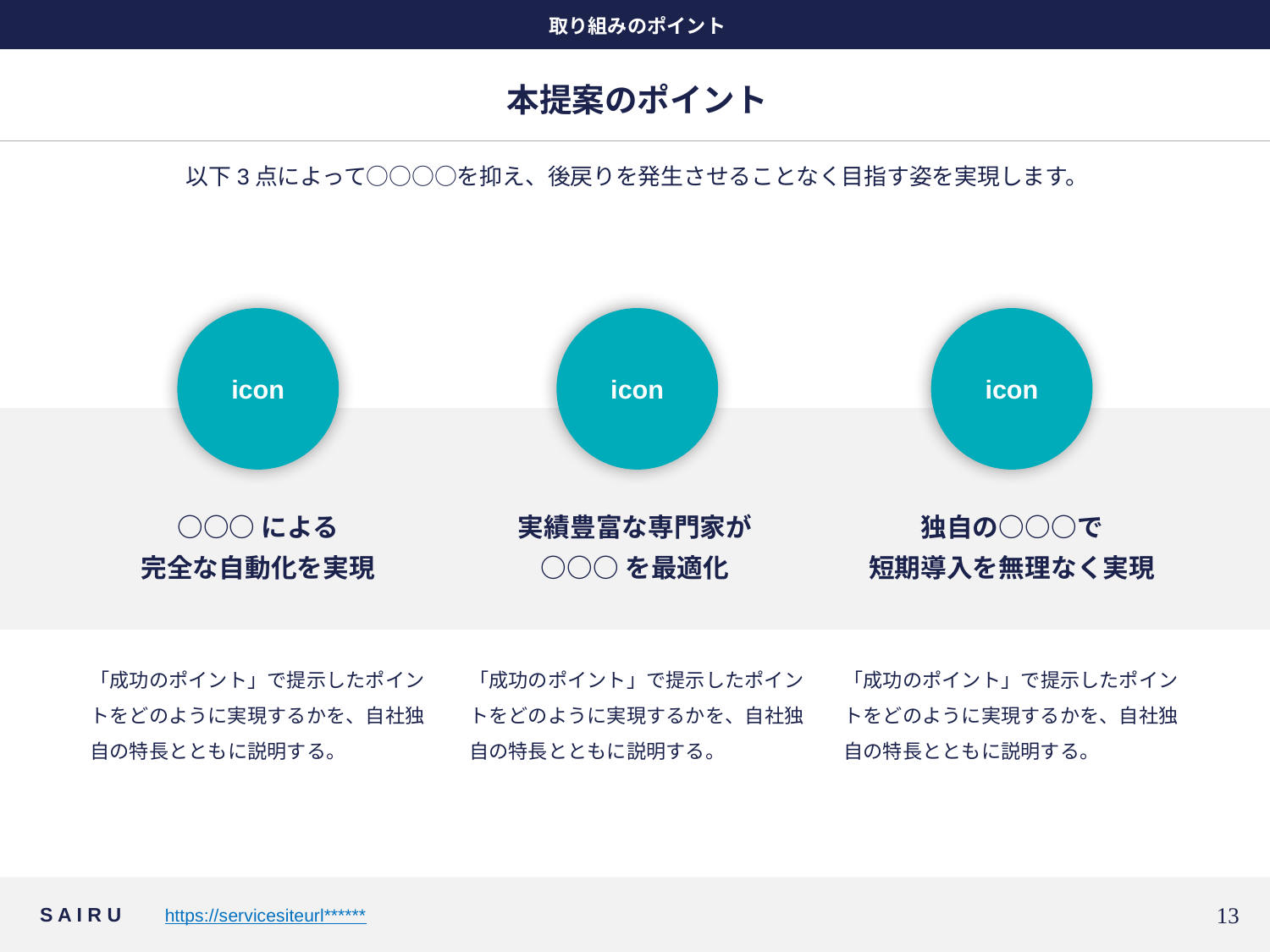

取り組みのポイント
# 本提案のポイント
以下3点によって○○○○を抑え、後戻りを発生させることなく目指す姿を実現します。
icon
icon
icon

○○○による
完全な自動化を実現
実績豊富な専門家が
○○○を最適化
独自の○○○で
短期導入を無理なく実現
「成功のポイント」で提示したポイントをどのように実現するかを、自社独自の特長とともに説明する。
「成功のポイント」で提示したポイントをどのように実現するかを、自社独自の特長とともに説明する。
「成功のポイント」で提示したポイントをどのように実現するかを、自社独自の特長とともに説明する。
13